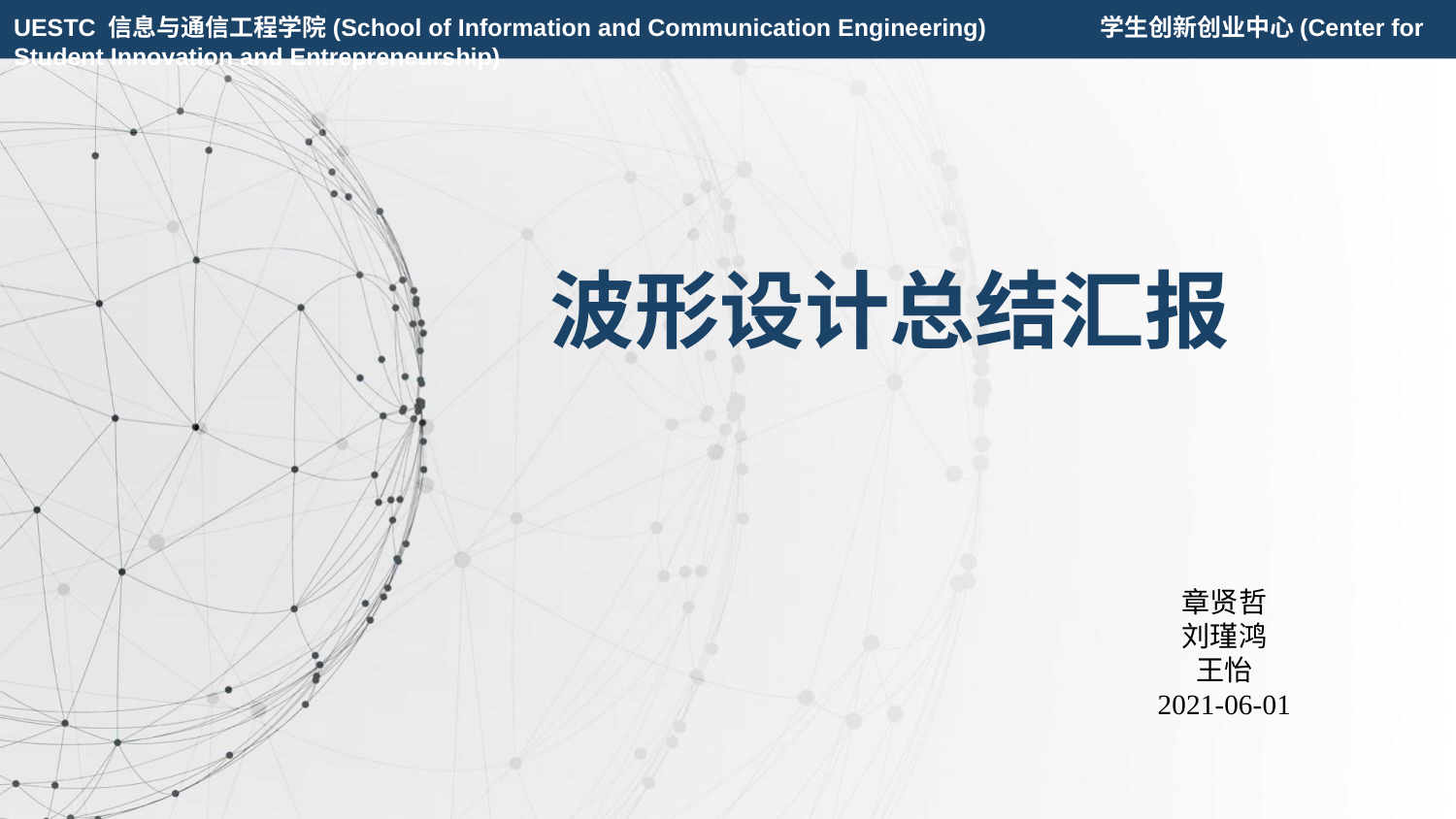

UESTC 信息与通信工程学院(School of Information and Communication Engineering) 	         学生创新创业中心(Center for Student Innovation and Entrepreneurship)
波形设计总结汇报
章贤哲
刘瑾鸿
王怡
2021-06-01